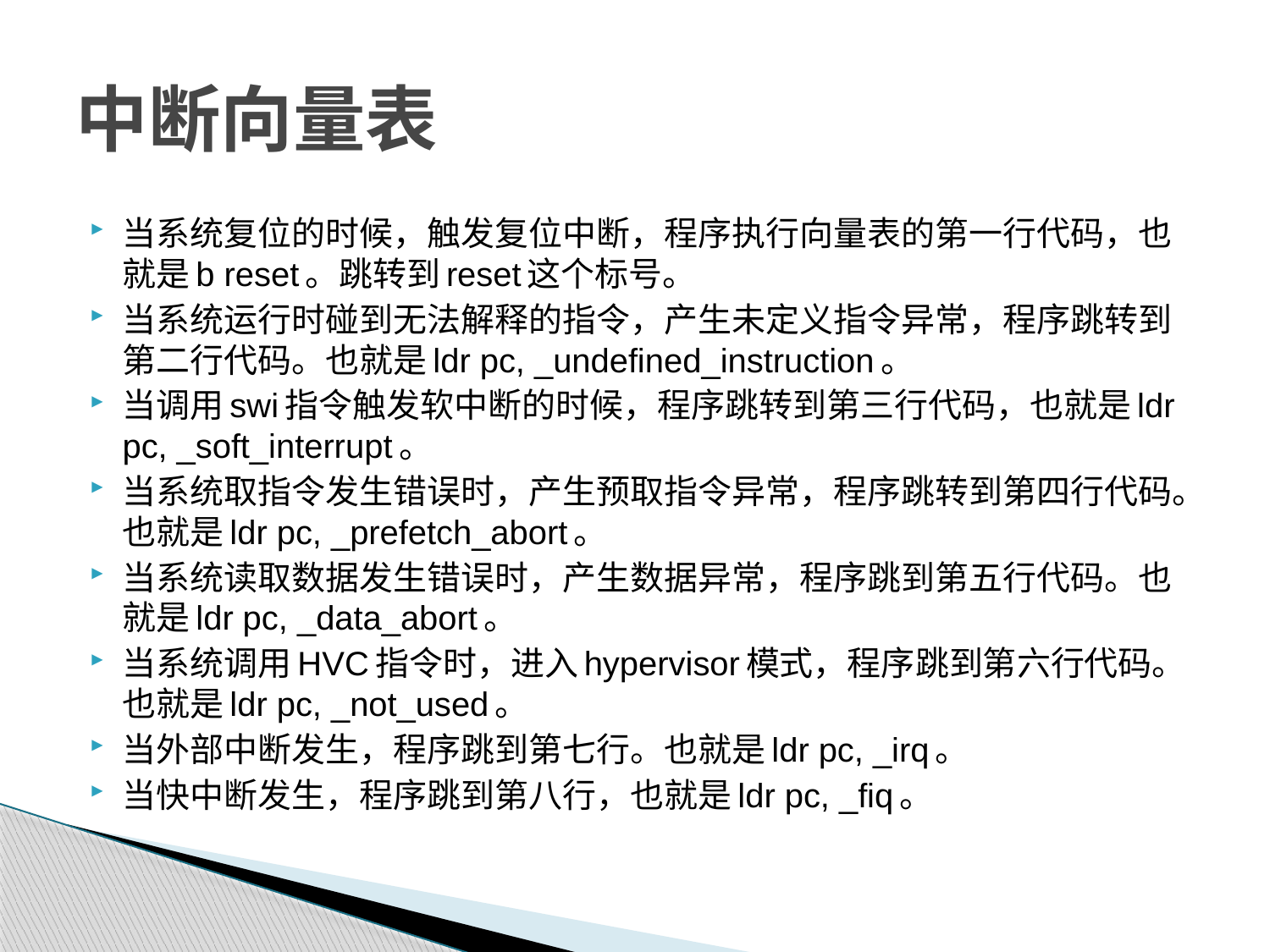

# 中断向量表
当系统复位的时候，触发复位中断，程序执行向量表的第一行代码，也就是b reset。跳转到reset这个标号。
当系统运行时碰到无法解释的指令，产生未定义指令异常，程序跳转到第二行代码。也就是ldr pc, _undefined_instruction。
当调用swi指令触发软中断的时候，程序跳转到第三行代码，也就是ldr pc, _soft_interrupt。
当系统取指令发生错误时，产生预取指令异常，程序跳转到第四行代码。也就是ldr pc, _prefetch_abort。
当系统读取数据发生错误时，产生数据异常，程序跳到第五行代码。也就是ldr pc, _data_abort。
当系统调用HVC指令时，进入hypervisor模式，程序跳到第六行代码。也就是ldr pc, _not_used。
当外部中断发生，程序跳到第七行。也就是ldr pc, _irq。
当快中断发生，程序跳到第八行，也就是ldr pc, _fiq。